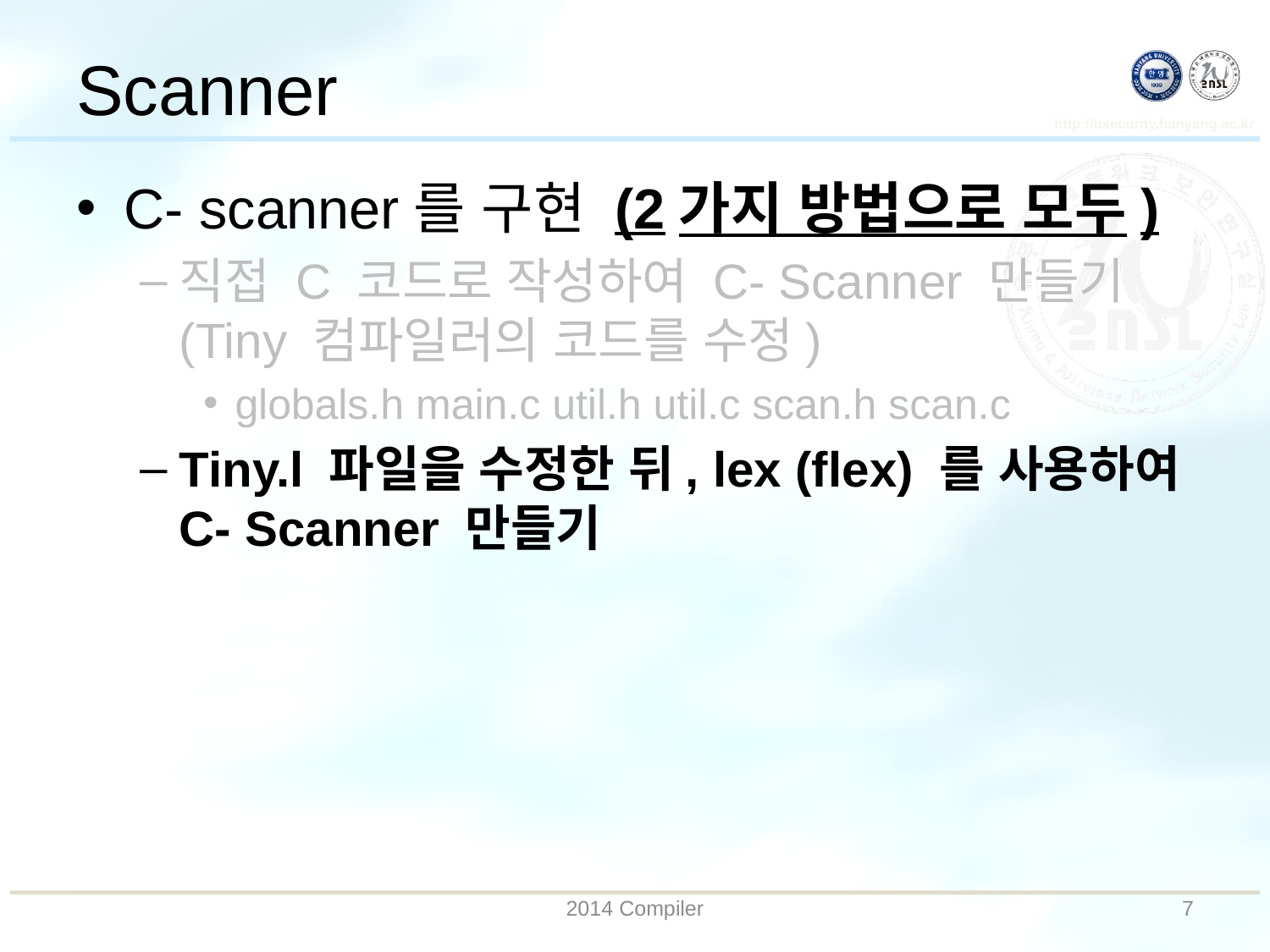

# Scanner
C- scanner를 구현 (2가지 방법으로 모두)
직접 C 코드로 작성하여 C- Scanner 만들기
(Tiny 컴파일러의 코드를 수정)
globals.h main.c util.h util.c scan.h scan.c
Tiny.l 파일을 수정한 뒤, lex (flex) 를 사용하여 C- Scanner 만들기

2014 Compiler
7